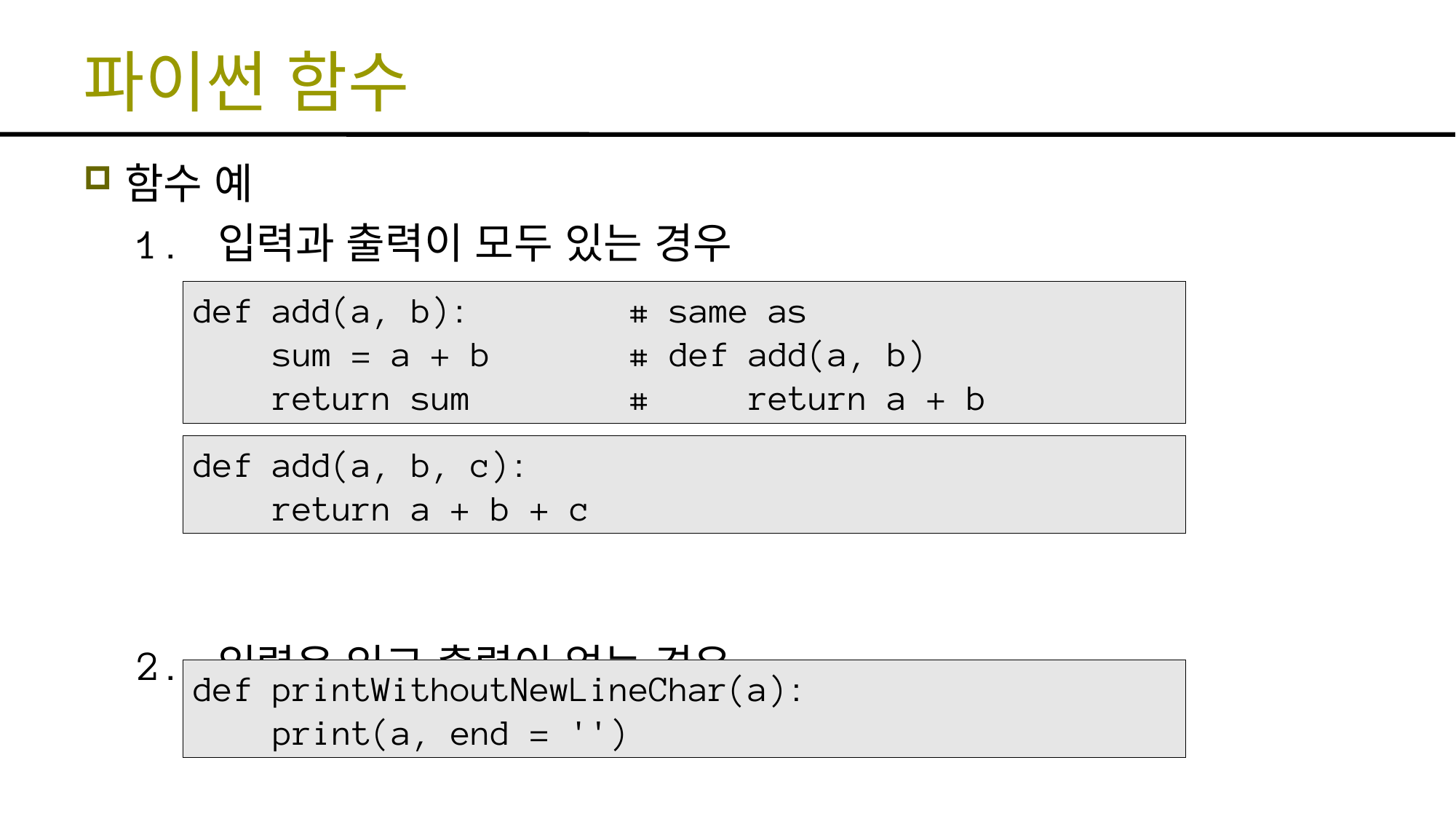

# 파이썬 함수
함수 예
1. 입력과 출력이 모두 있는 경우

2. 입력은 있고 출력이 없는 경우

def add(a, b):		# same as
    sum = a + b		# def add(a, b)
    return sum		#     return a + b
def add(a, b, c):
    return a + b + c
def printWithoutNewLineChar(a):
    print(a, end = '')